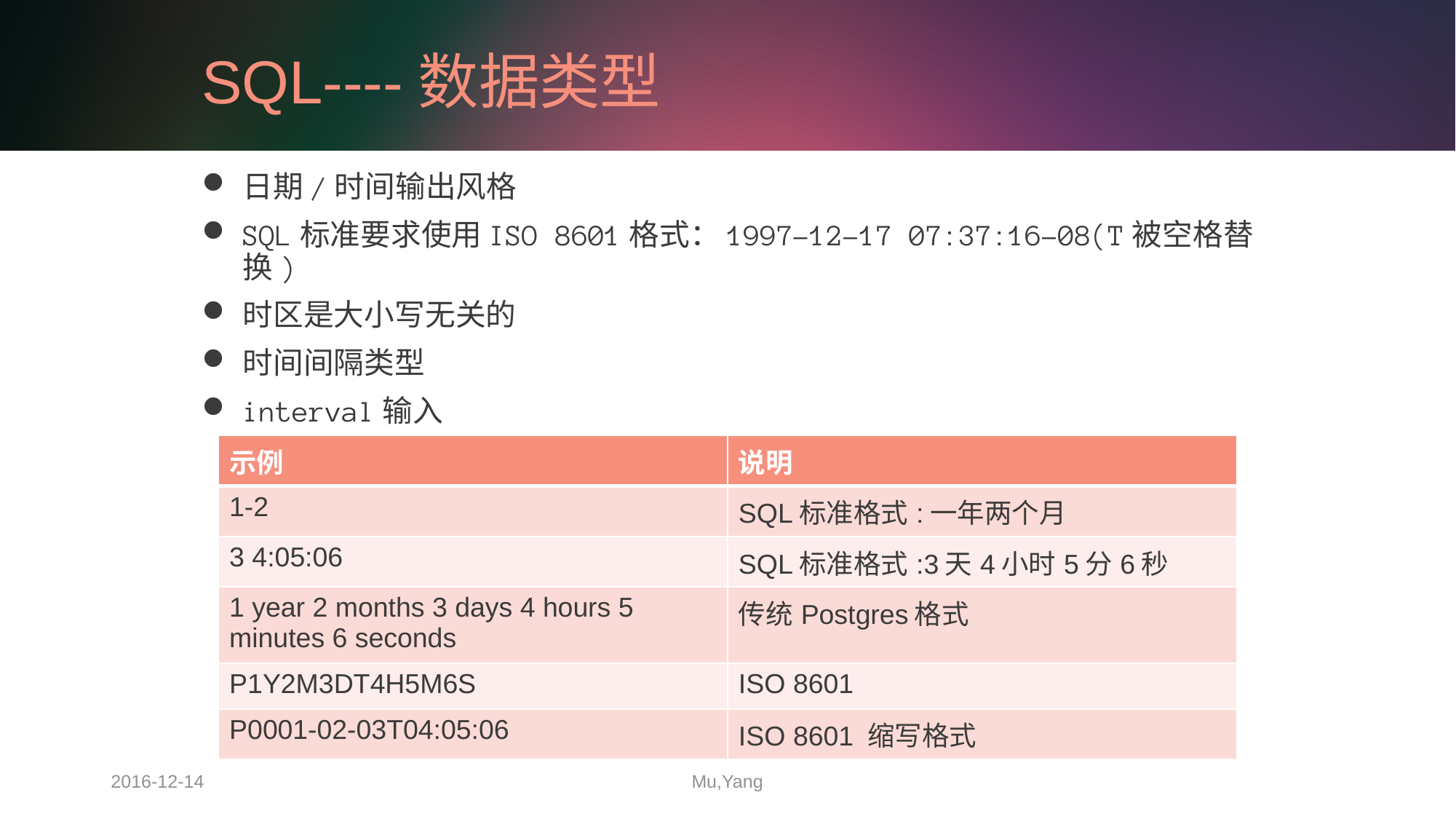

# SQL----数据类型
日期/时间输出风格
SQL标准要求使用ISO 8601格式：1997-12-17 07:37:16-08(T被空格替换)
时区是大小写无关的
时间间隔类型
interval输入

| 示例 | 说明 |
| --- | --- |
| 1-2 | SQL标准格式:一年两个月 |
| 3 4:05:06 | SQL标准格式:3天4小时5分6秒 |
| 1 year 2 months 3 days 4 hours 5 minutes 6 seconds | 传统Postgres格式 |
| P1Y2M3DT4H5M6S | ISO 8601 |
| P0001-02-03T04:05:06 | ISO 8601 缩写格式 |
2016-12-14
Mu,Yang
73